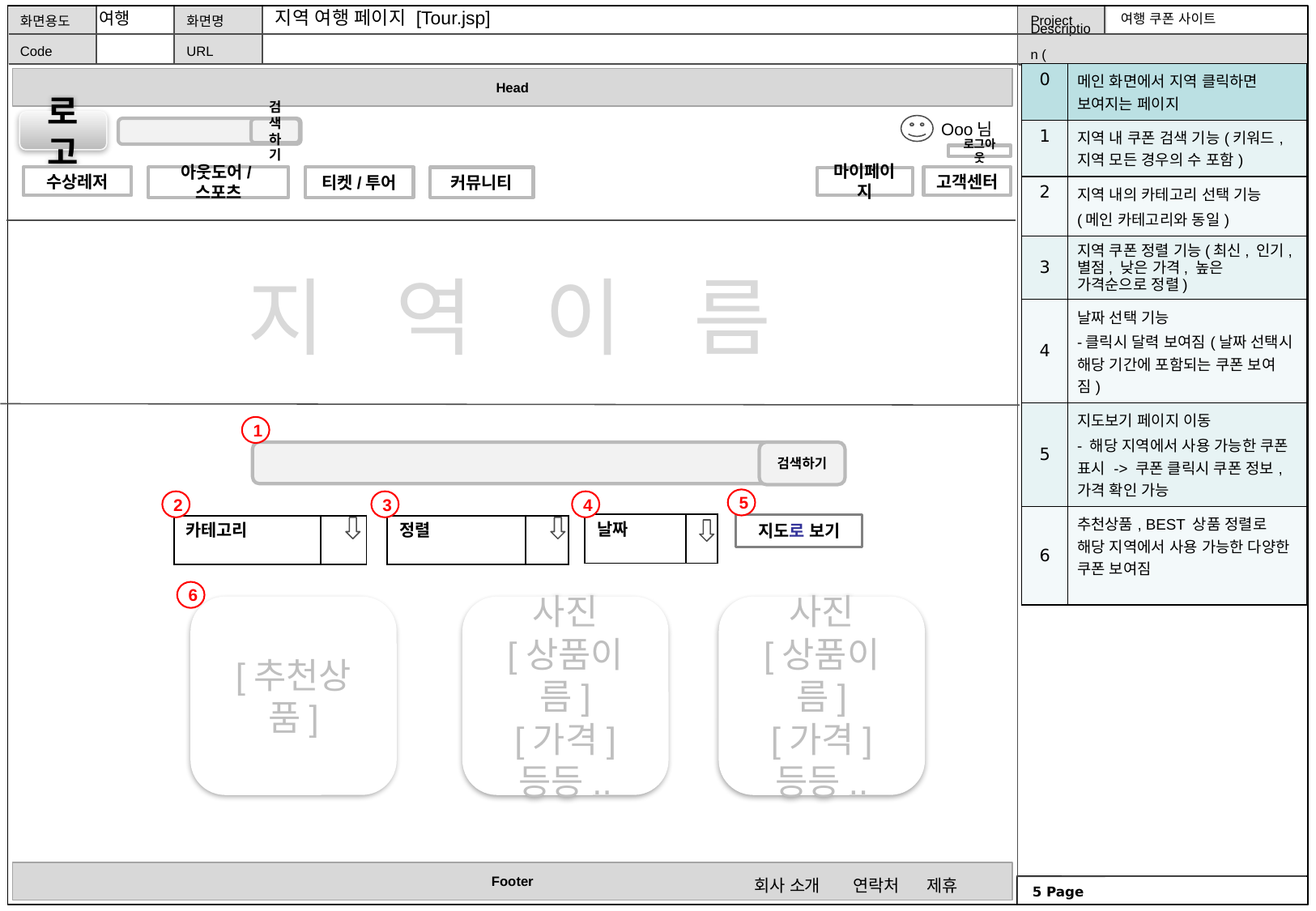

지역 여행 페이지 [Tour.jsp]
여행
여행 쿠폰 사이트
| 0 | 메인 화면에서 지역 클릭하면 보여지는 페이지 |
| --- | --- |
| 1 | 지역 내 쿠폰 검색 기능(키워드, 지역 모든 경우의 수 포함) |
| 2 | 지역 내의 카테고리 선택 기능 (메인 카테고리와 동일) |
| 3 | 지역 쿠폰 정렬 기능(최신, 인기, 별점, 낮은 가격, 높은 가격순으로 정렬) |
| 4 | 날짜 선택 기능 -클릭시 달력 보여짐(날짜 선택시 해당 기간에 포함되는 쿠폰 보여짐) |
| 5 | 지도보기 페이지 이동 - 해당 지역에서 사용 가능한 쿠폰 표시 -> 쿠폰 클릭시 쿠폰 정보, 가격 확인 가능 |
| 6 | 추천상품, BEST 상품 정렬로 해당 지역에서 사용 가능한 다양한 쿠폰 보여짐 |
로고
Ooo님

검색하기
로그아웃
수상레저
아웃도어/스포츠
고객센터
티켓/투어
커뮤니티
마이페이지
지   역   이   름
1

검색하기
5
2
3
4
| 날짜 |  |
| --- | --- |
지도로 보기
| 카테고리 |  |
| --- | --- |
| 정렬 |  |
| --- | --- |

6
[추천상품]
사진
[상품이름]
[가격]
등등..
사진
[상품이름]
[가격]
등등..
 회사 소개       연락처      제휴